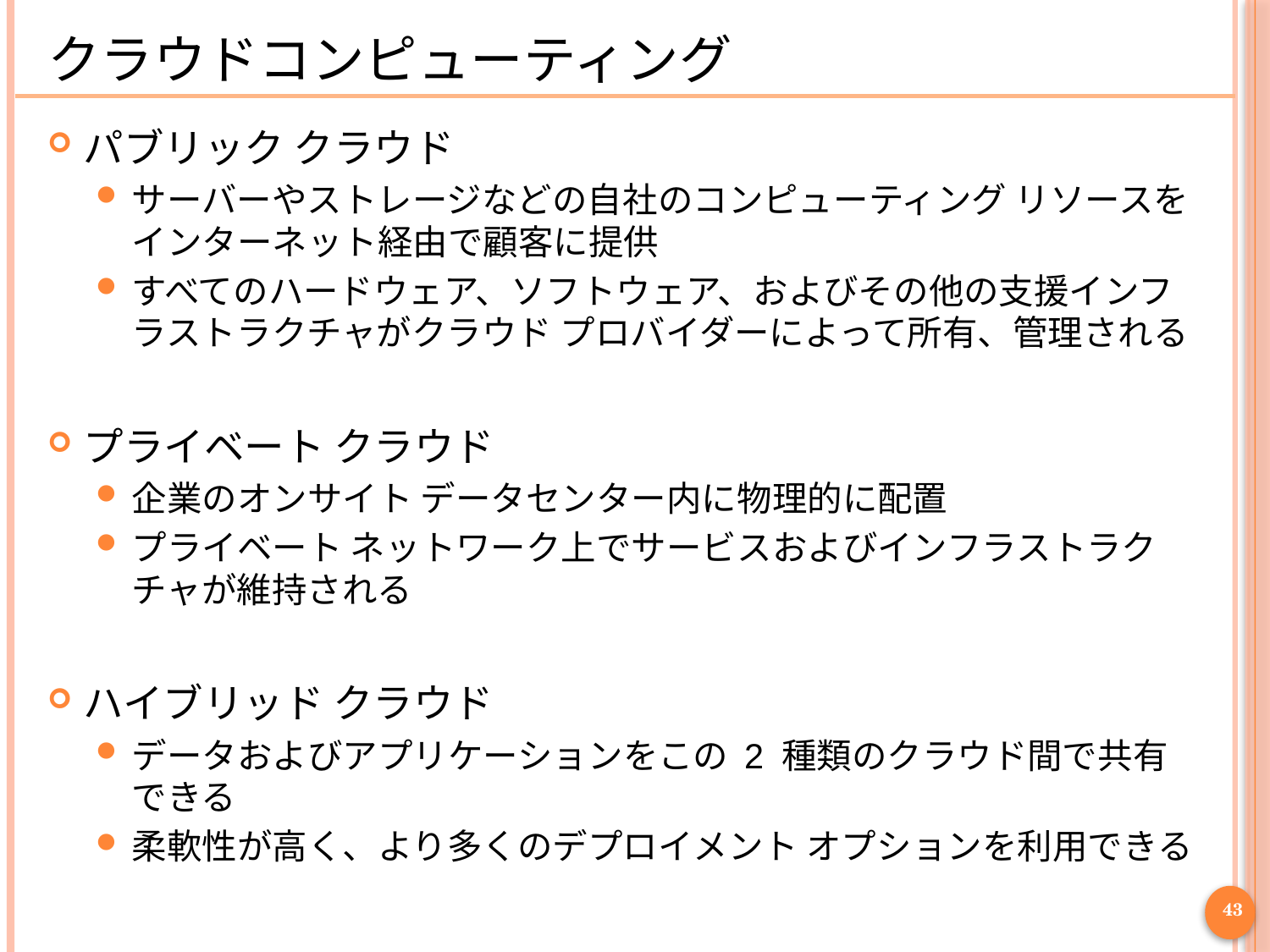

# クラウドコンピューティング
パブリック クラウド
サーバーやストレージなどの自社のコンピューティング リソースをインターネット経由で顧客に提供
すべてのハードウェア、ソフトウェア、およびその他の支援インフラストラクチャがクラウド プロバイダーによって所有、管理される

プライベート クラウド
企業のオンサイト データセンター内に物理的に配置
プライベート ネットワーク上でサービスおよびインフラストラクチャが維持される

ハイブリッド クラウド
データおよびアプリケーションをこの 2 種類のクラウド間で共有できる
柔軟性が高く、より多くのデプロイメント オプションを利用できる
43